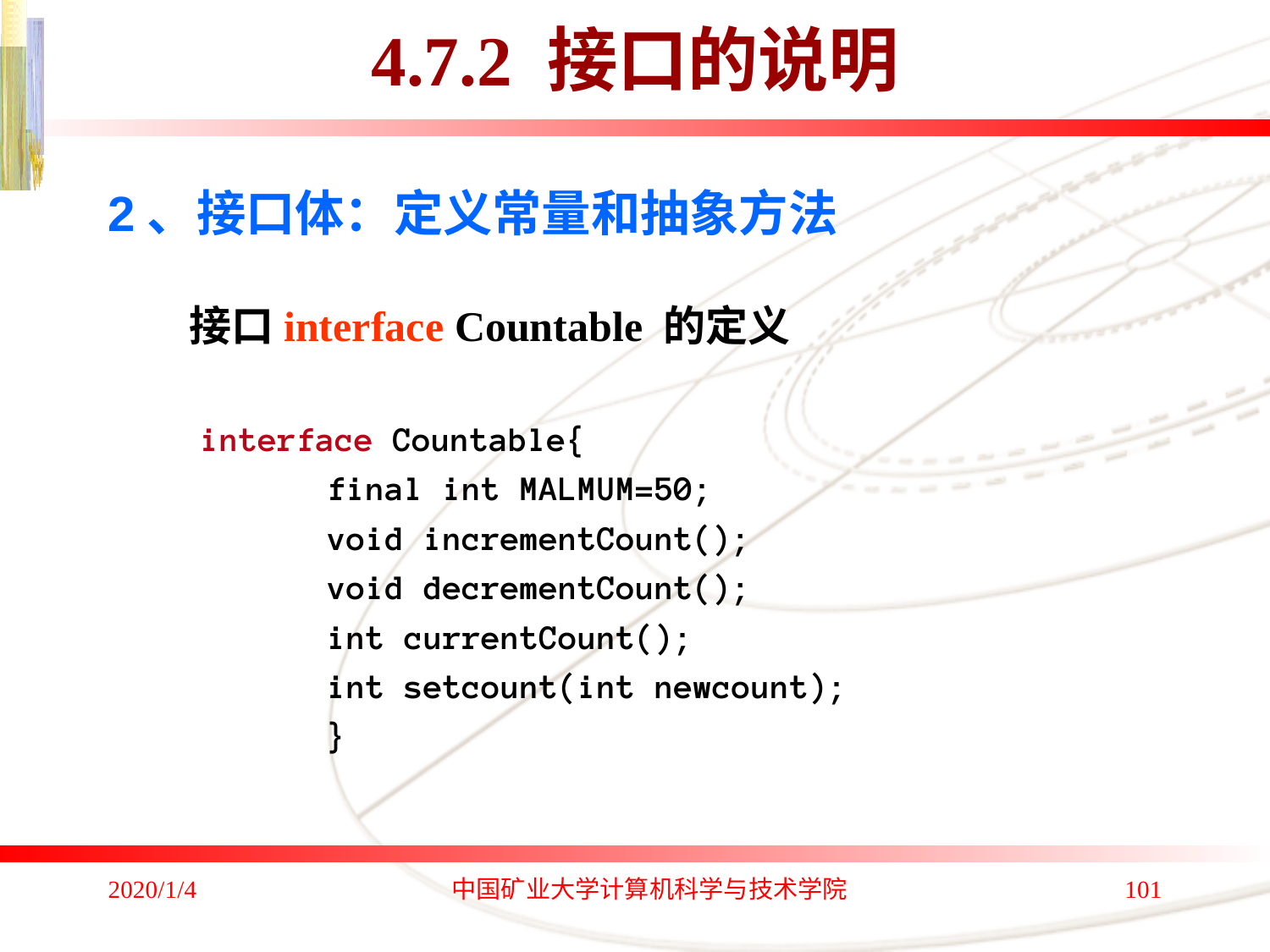

# 4.7.2 接口的说明
2、接口体：定义常量和抽象方法

接口interface Countable 的定义

interface Countable{
final int MALMUM=50;
void incrementCount();
void decrementCount();
int currentCount();
int setcount(int newcount);
}
2020/1/4
中国矿业大学计算机科学与技术学院
101